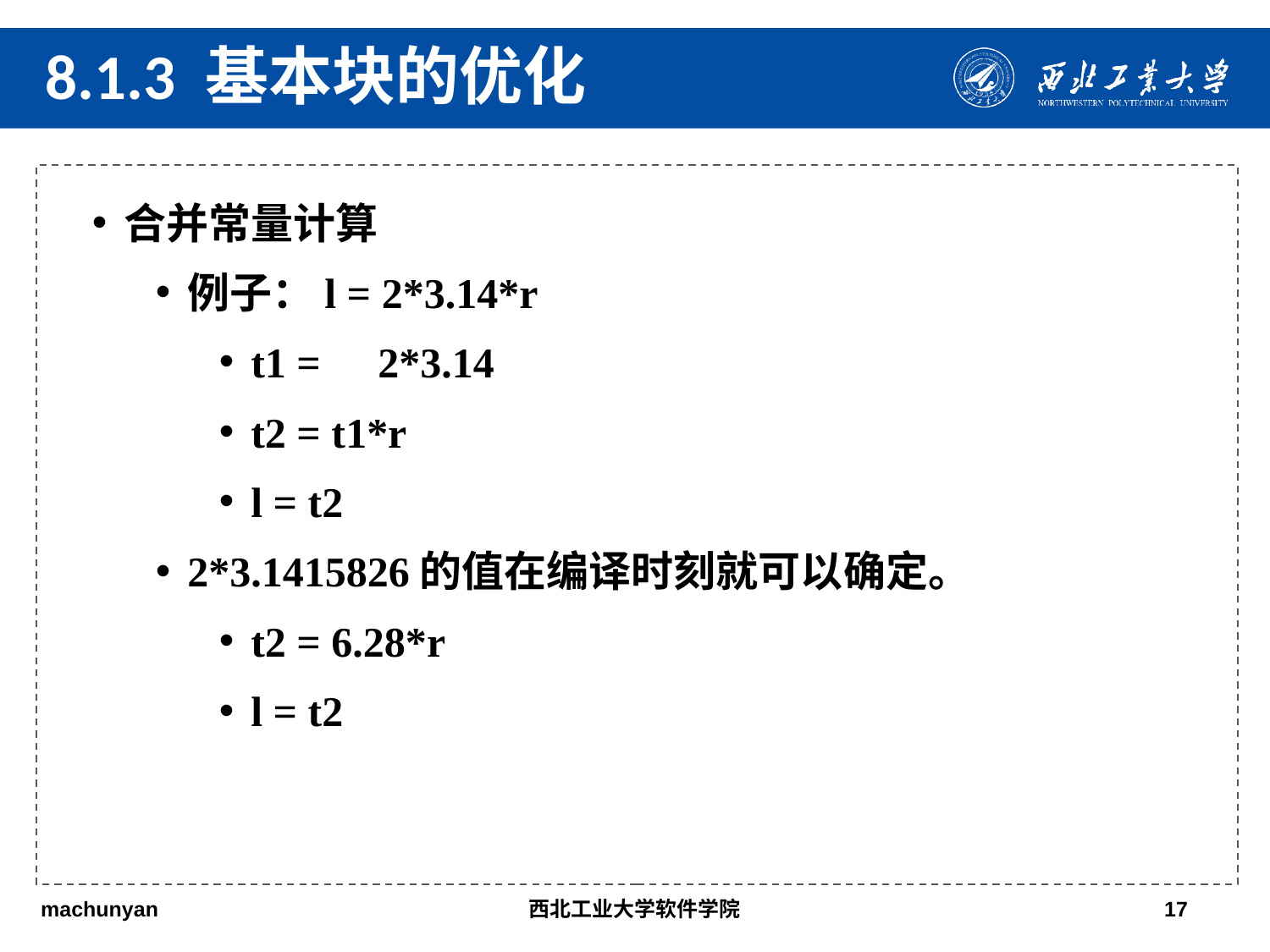

8.1.3 基本块的优化
合并常量计算
例子：l = 2*3.14*r
t1 =	2*3.14
t2 = t1*r
l = t2
2*3.1415826的值在编译时刻就可以确定。
t2 = 6.28*r
l = t2